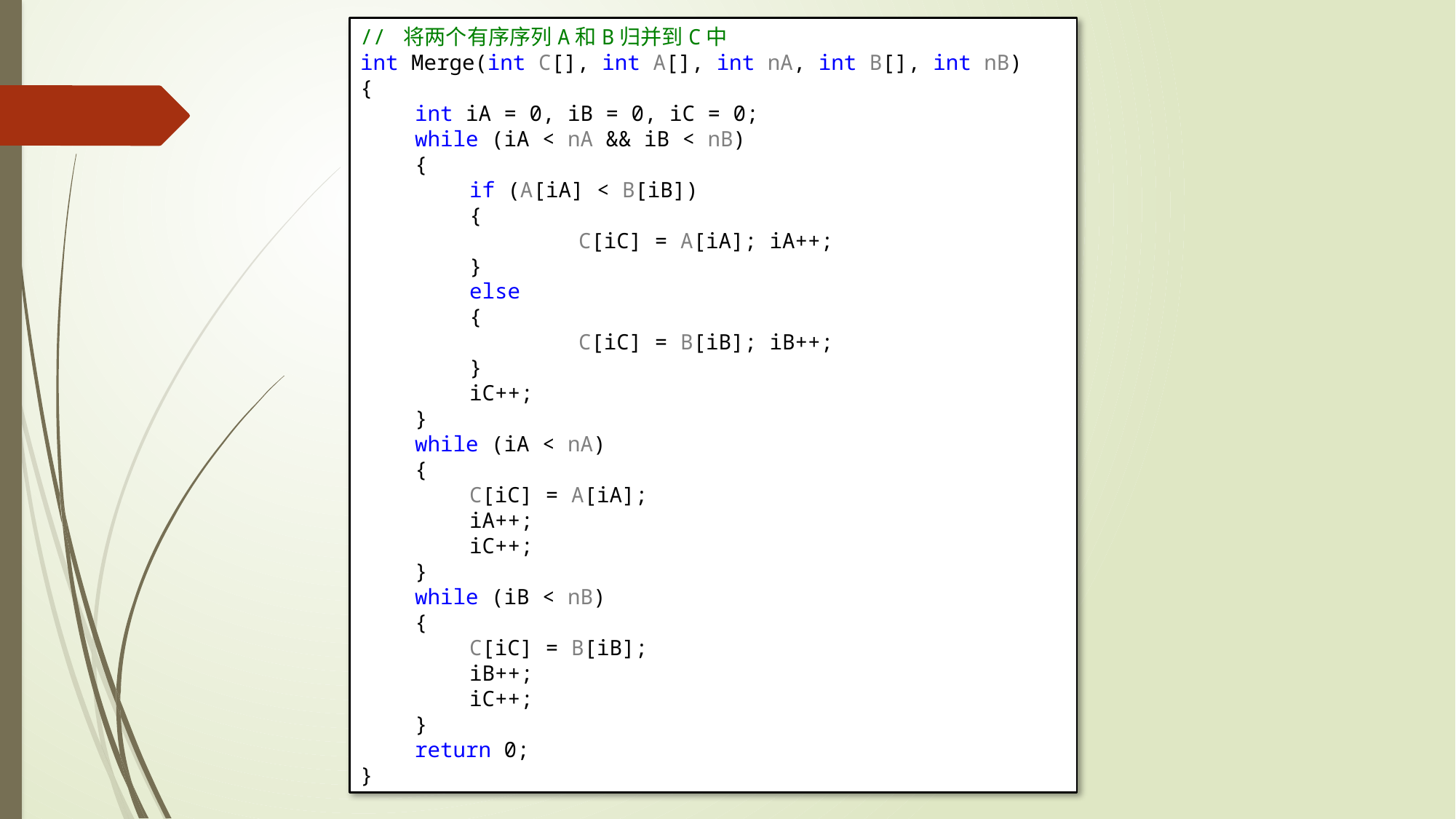

// 将两个有序序列A和B归并到C中
int Merge(int C[], int A[], int nA, int B[], int nB)
{
int iA = 0, iB = 0, iC = 0;
while (iA < nA && iB < nB)
{
if (A[iA] < B[iB])
{
	C[iC] = A[iA]; iA++;
}
else
{
	C[iC] = B[iB]; iB++;
}
iC++;
}
while (iA < nA)
{
C[iC] = A[iA];
iA++;
iC++;
}
while (iB < nB)
{
C[iC] = B[iB];
iB++;
iC++;
}
return 0;
}